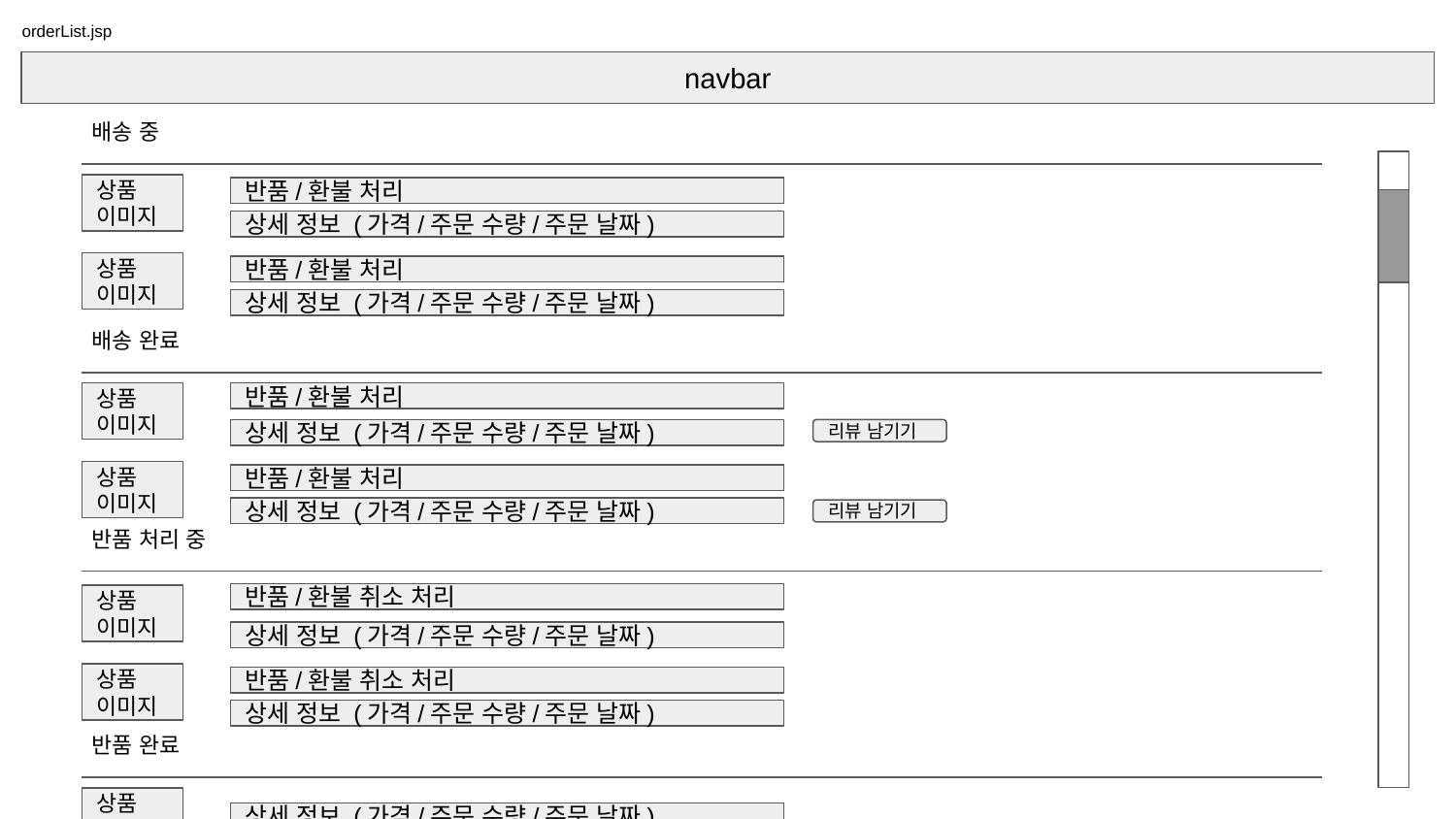

# orderList.jsp
navbar
배송 중

상품 이미지
반품/환불 처리

상세 정보 (가격/주문 수량/주문 날짜)
상품 이미지
반품/환불 처리
상세 정보 (가격/주문 수량/주문 날짜)
배송 완료
상품 이미지
반품/환불 처리
리뷰 남기기
상세 정보 (가격/주문 수량/주문 날짜)
상품 이미지
반품/환불 처리
상세 정보 (가격/주문 수량/주문 날짜)
리뷰 남기기
반품 처리 중
반품/환불 취소 처리
상품 이미지
상세 정보 (가격/주문 수량/주문 날짜)
상품 이미지
반품/환불 취소 처리
상세 정보 (가격/주문 수량/주문 날짜)
반품 완료
상품 이미지
상세 정보 (가격/주문 수량/주문 날짜)